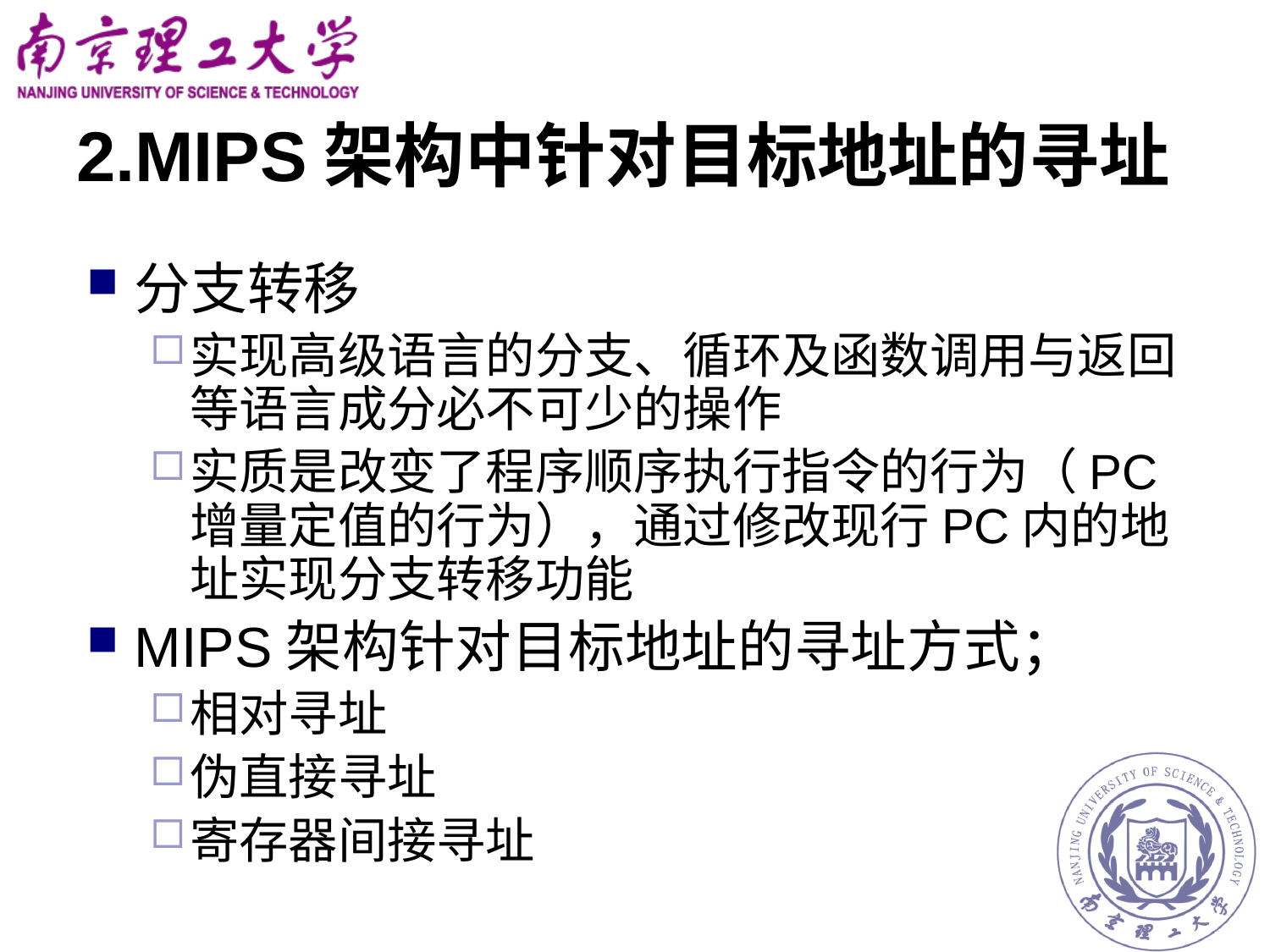

# 2.MIPS架构中针对目标地址的寻址
分支转移
实现高级语言的分支、循环及函数调用与返回等语言成分必不可少的操作
实质是改变了程序顺序执行指令的行为（PC增量定值的行为），通过修改现行PC内的地址实现分支转移功能
MIPS架构针对目标地址的寻址方式；
相对寻址
伪直接寻址
寄存器间接寻址